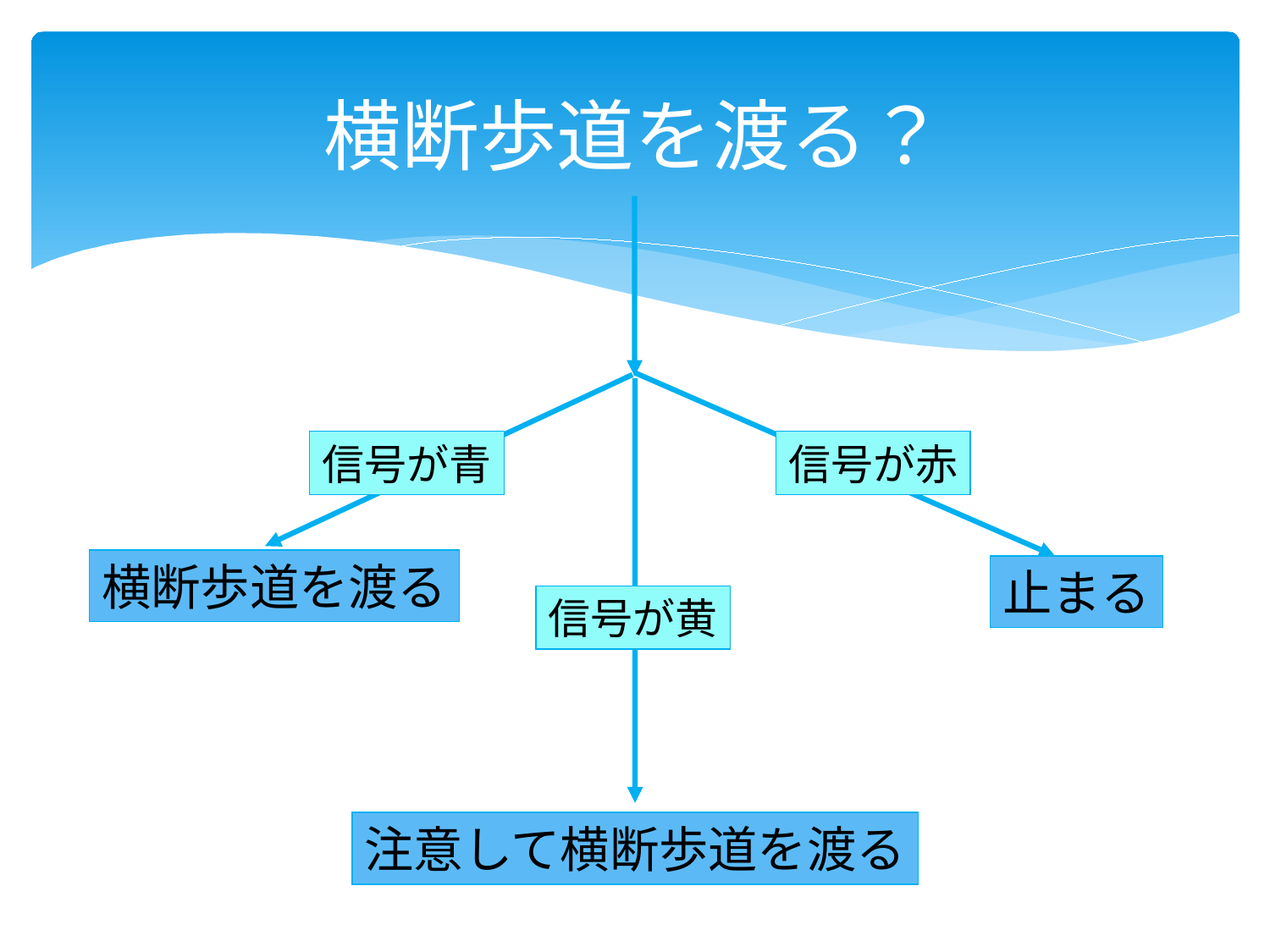

# 横断歩道を渡る？

信号が青
信号が赤
横断歩道を渡る
止まる
信号が黄
注意して横断歩道を渡る